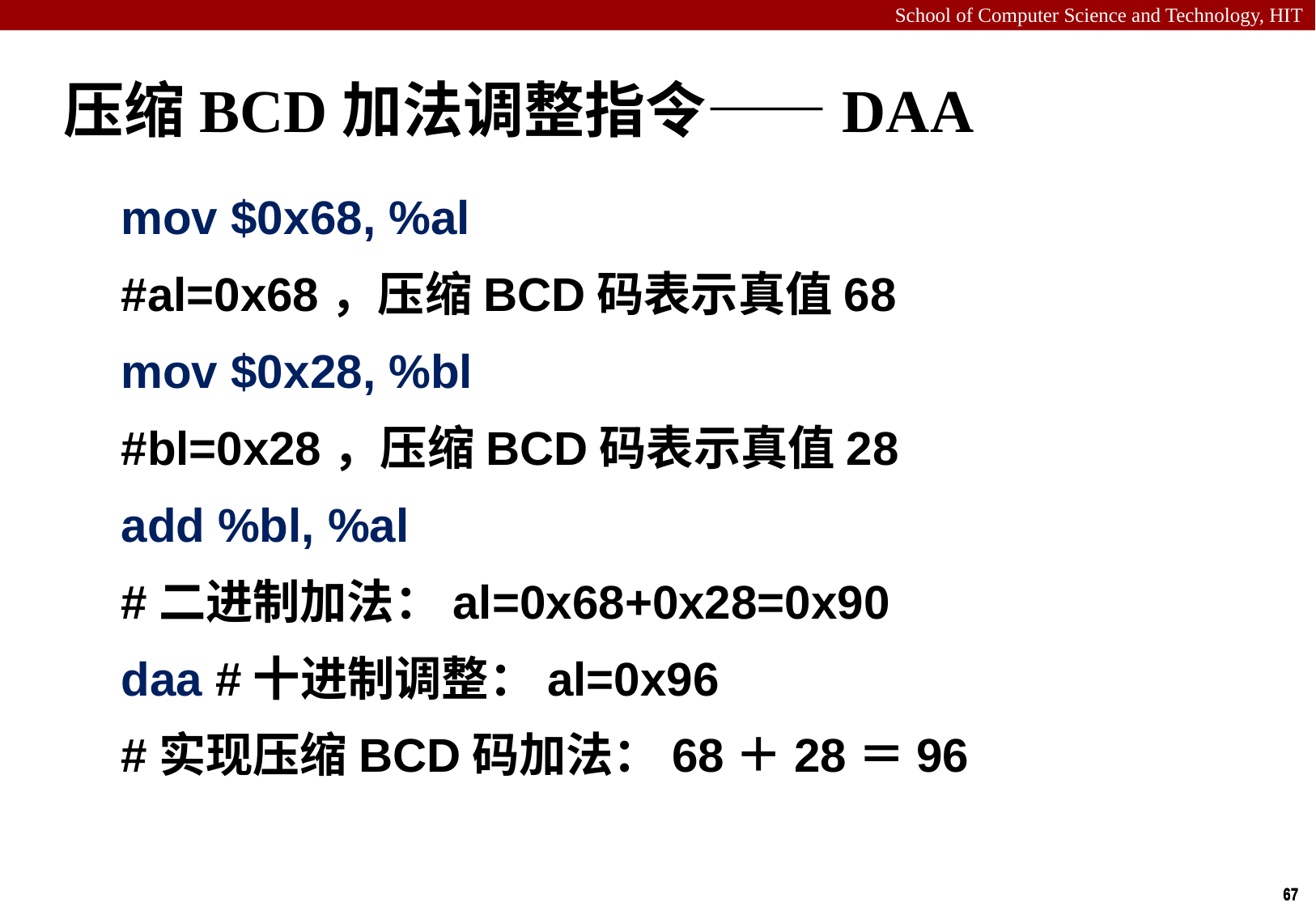

# 压缩BCD加法调整指令——DAA
mov $0x68, %al
#al=0x68，压缩BCD码表示真值68
mov $0x28, %bl
#bl=0x28，压缩BCD码表示真值28
add %bl, %al
#二进制加法：al=0x68+0x28=0x90
daa #十进制调整：al=0x96
#实现压缩BCD码加法：68＋28＝96